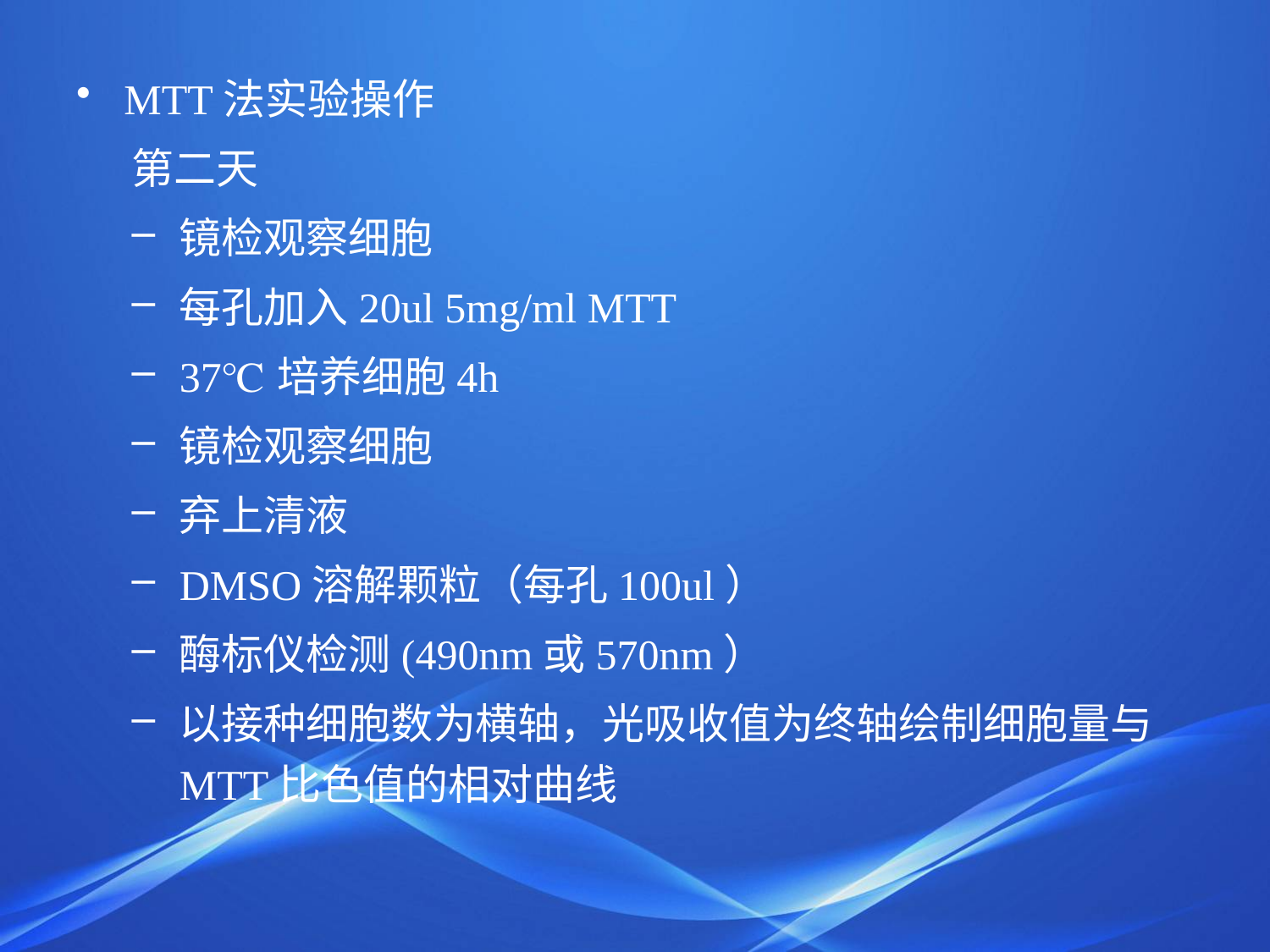

MTT法实验操作
第二天
镜检观察细胞
每孔加入20ul 5mg/ml MTT
37℃培养细胞4h
镜检观察细胞
弃上清液
DMSO溶解颗粒（每孔100ul）
酶标仪检测(490nm或570nm）
以接种细胞数为横轴，光吸收值为终轴绘制细胞量与MTT比色值的相对曲线